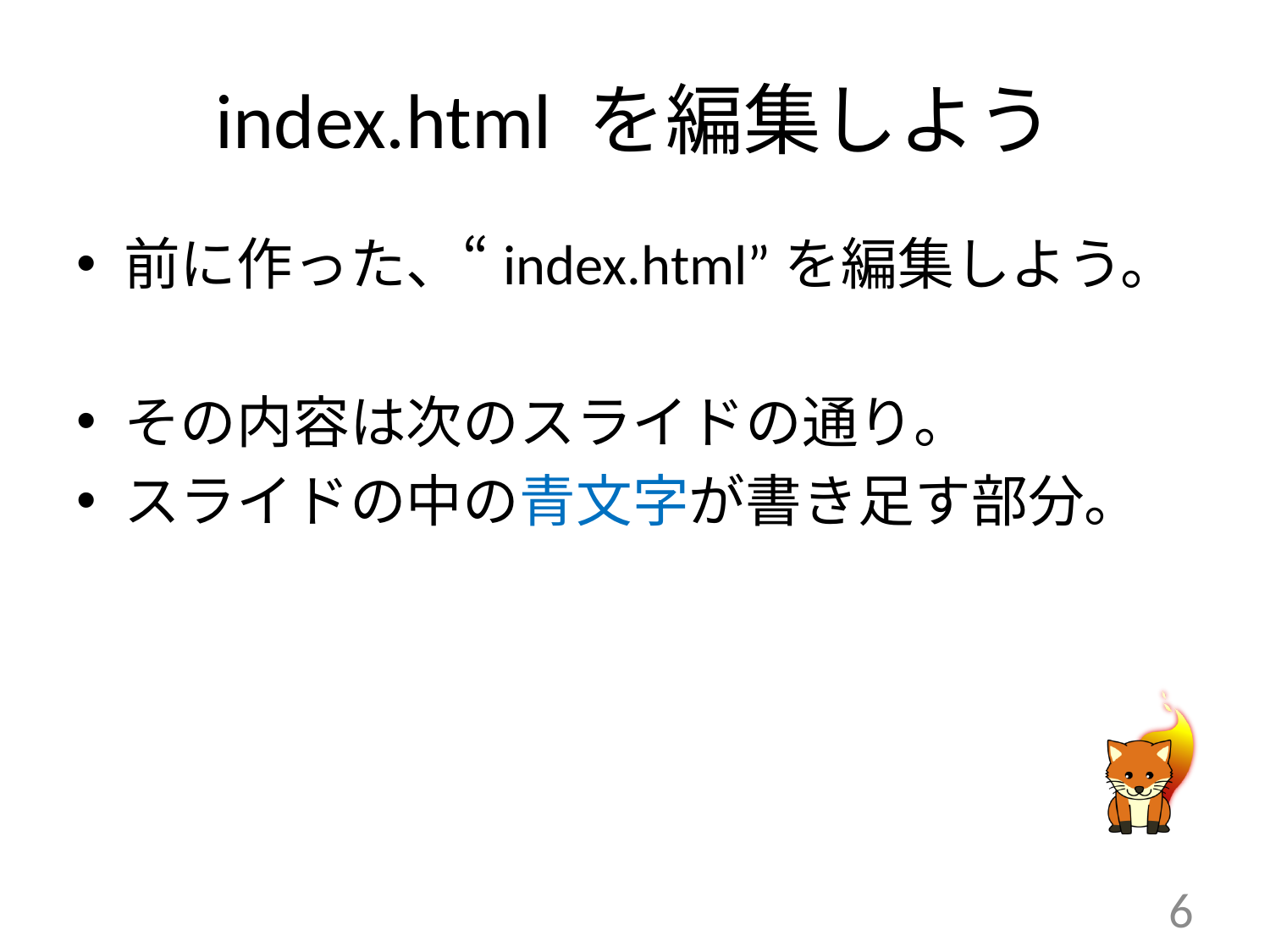

# index.html を編集しよう
前に作った、“index.html”を編集しよう。

その内容は次のスライドの通り。
スライドの中の青文字が書き足す部分。

6